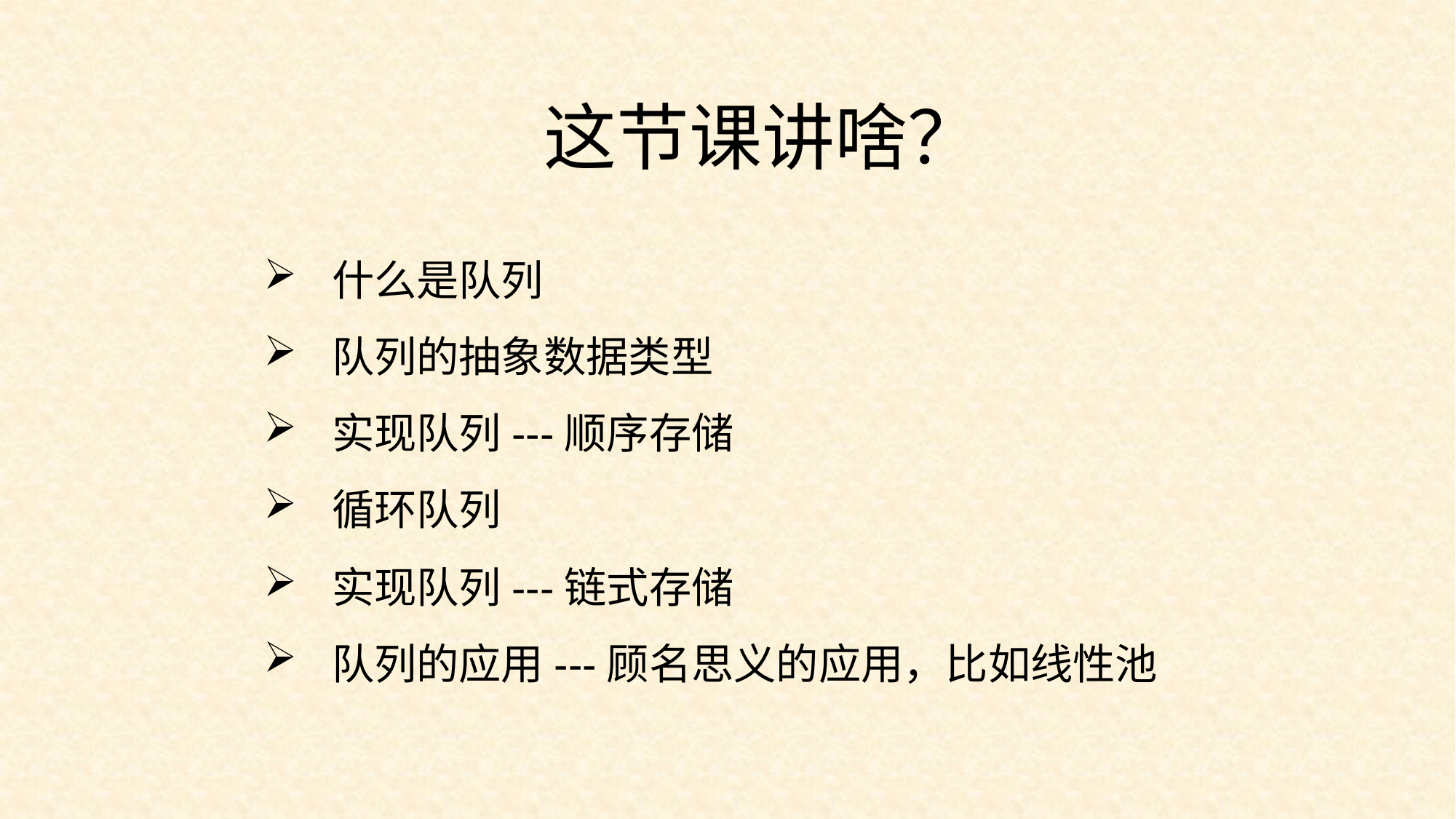

这节课讲啥？
什么是队列
队列的抽象数据类型
实现队列---顺序存储
循环队列
实现队列---链式存储
队列的应用---顾名思义的应用，比如线性池